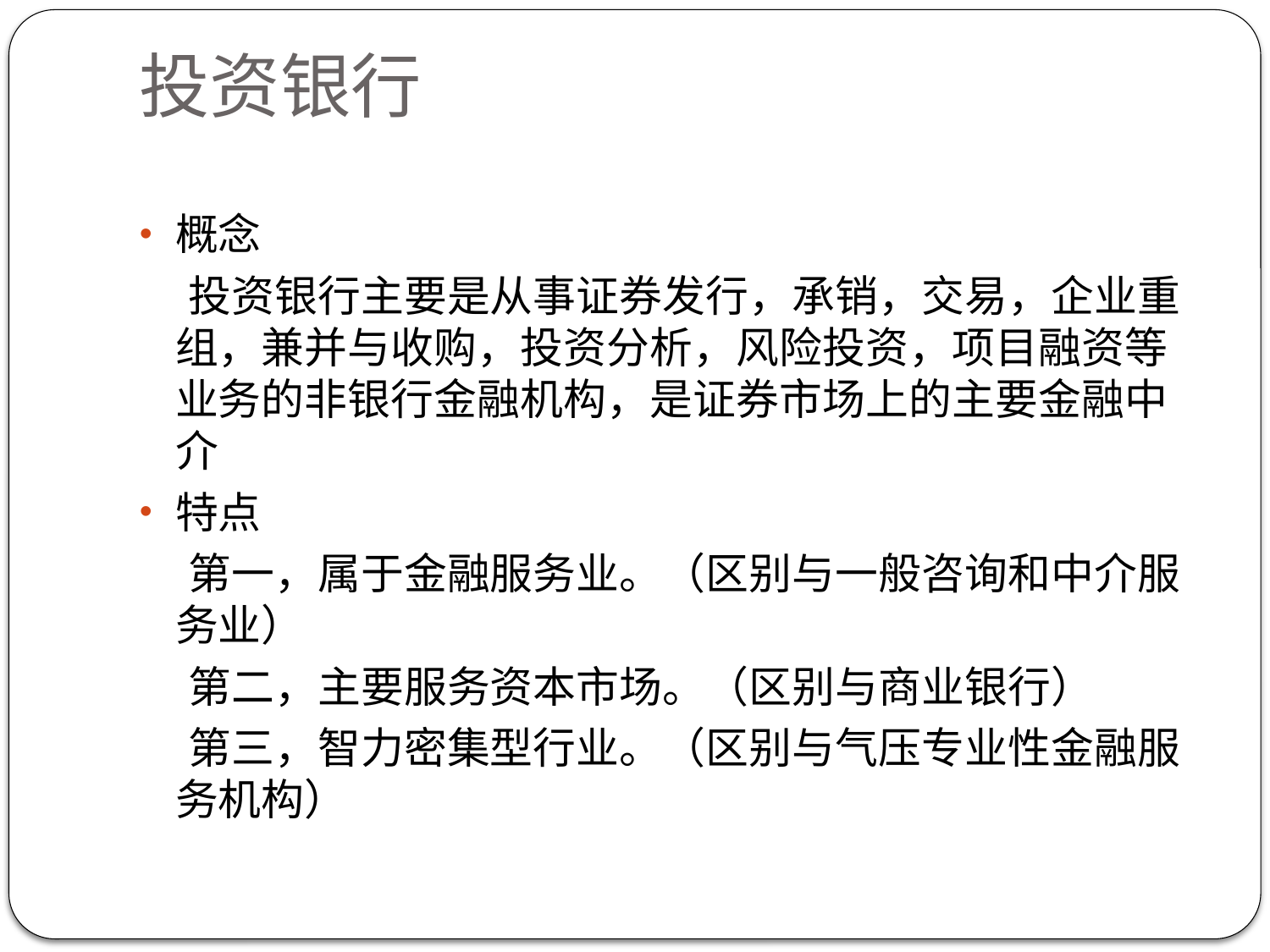

# 投资银行
概念
    投资银行主要是从事证券发行，承销，交易，企业重组，兼并与收购，投资分析，风险投资，项目融资等业务的非银行金融机构，是证券市场上的主要金融中介
特点
    第一，属于金融服务业。（区别与一般咨询和中介服务业）
    第二，主要服务资本市场。（区别与商业银行）
    第三，智力密集型行业。（区别与气压专业性金融服务机构）
9